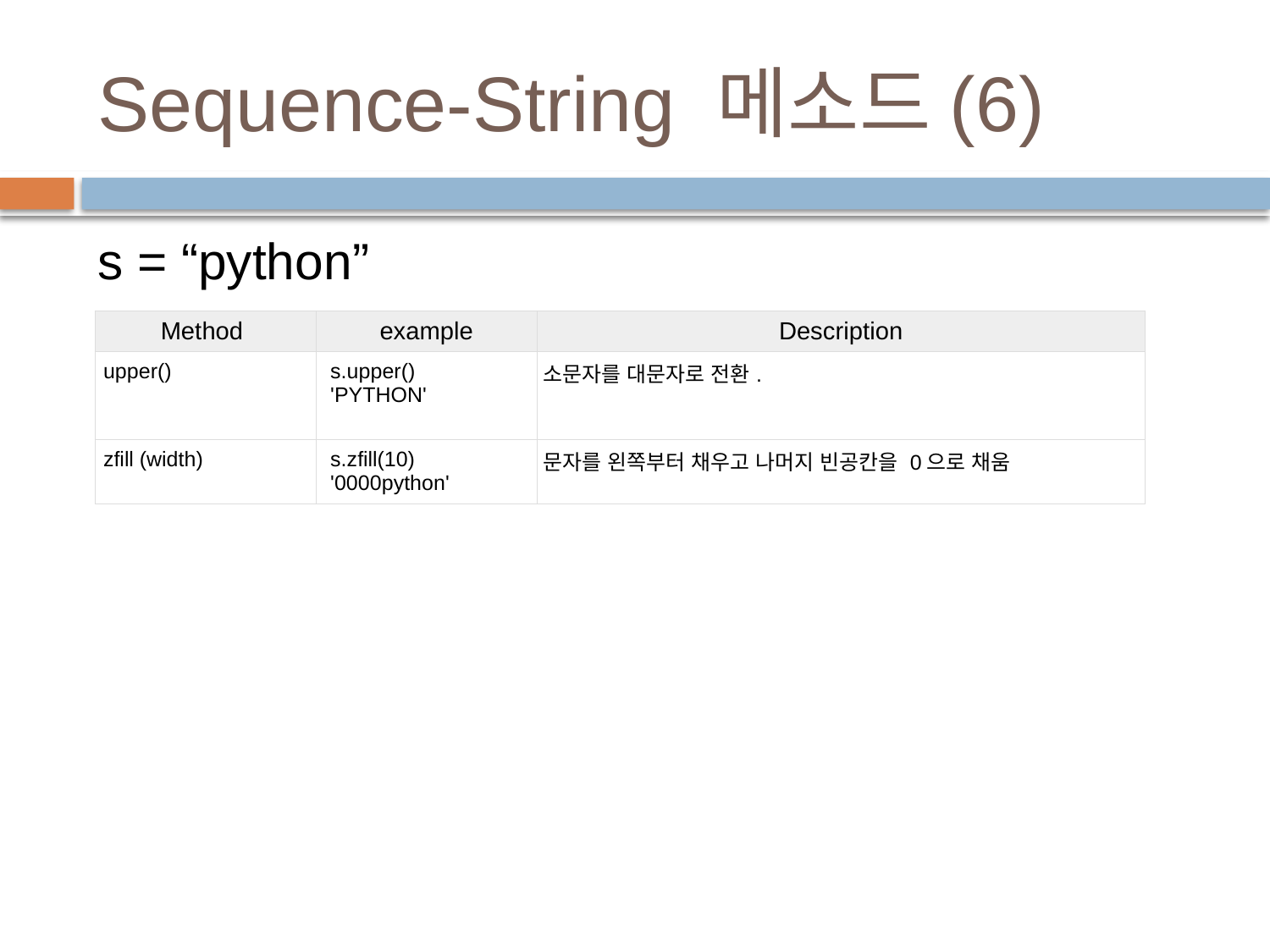

# Sequence-String 메소드(6)
s = “python”
| Method | example | Description |
| --- | --- | --- |
| upper() | s.upper() 'PYTHON' | 소문자를 대문자로 전환. |
| zfill (width) | s.zfill(10) '0000python' | 문자를 왼쪽부터 채우고 나머지 빈공칸을 0으로 채움 |